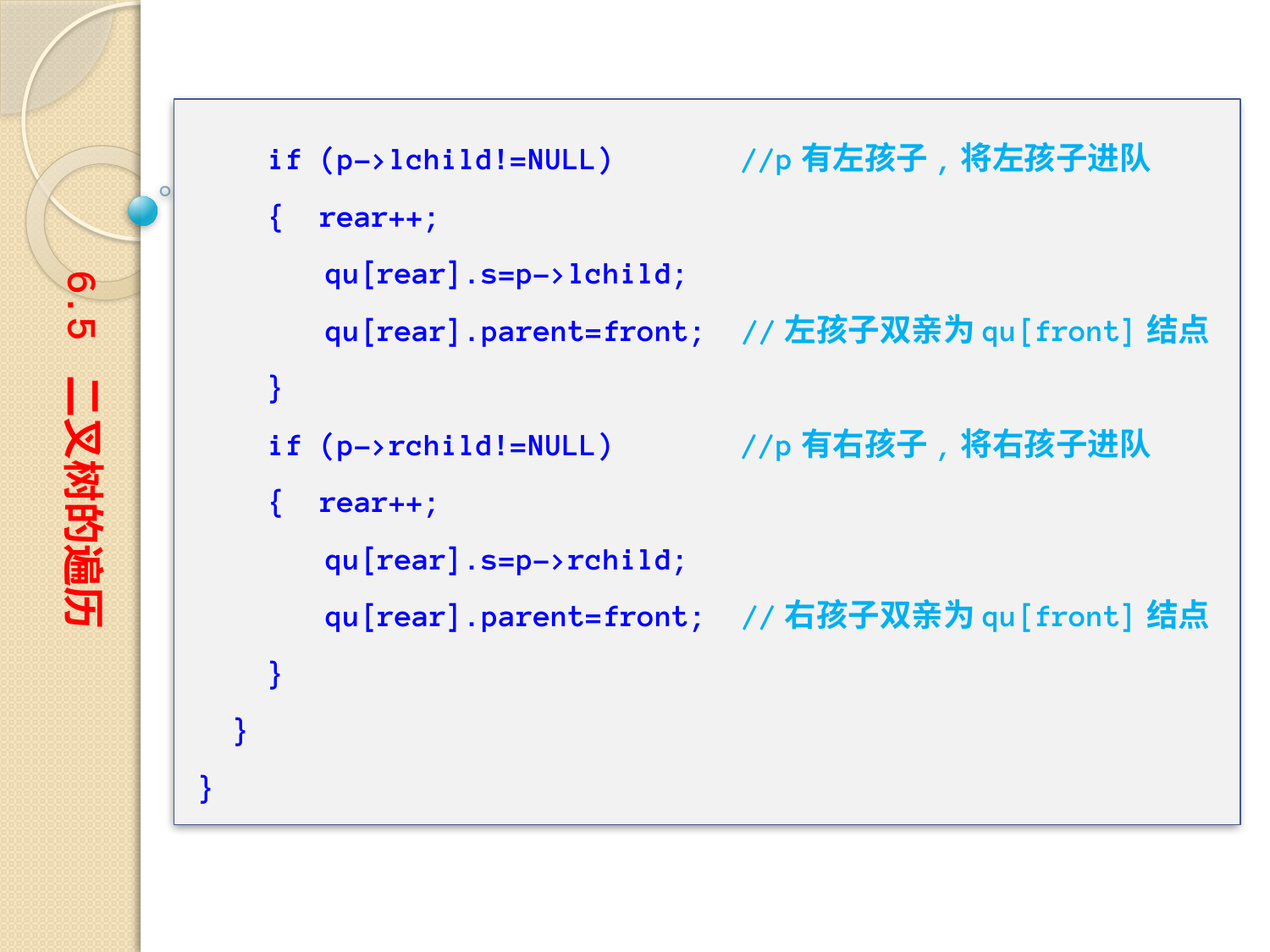

if (p->lchild!=NULL)	  //p有左孩子,将左孩子进队
    {  rear++;
	qu[rear].s=p->lchild;
	qu[rear].parent=front;  //左孩子双亲为qu[front]结点
    }
    if (p->rchild!=NULL)	  //p有右孩子,将右孩子进队
    {  rear++;
	qu[rear].s=p->rchild;
	qu[rear].parent=front;  //右孩子双亲为qu[front]结点
    }
  }
}
6.5 二叉树的遍历